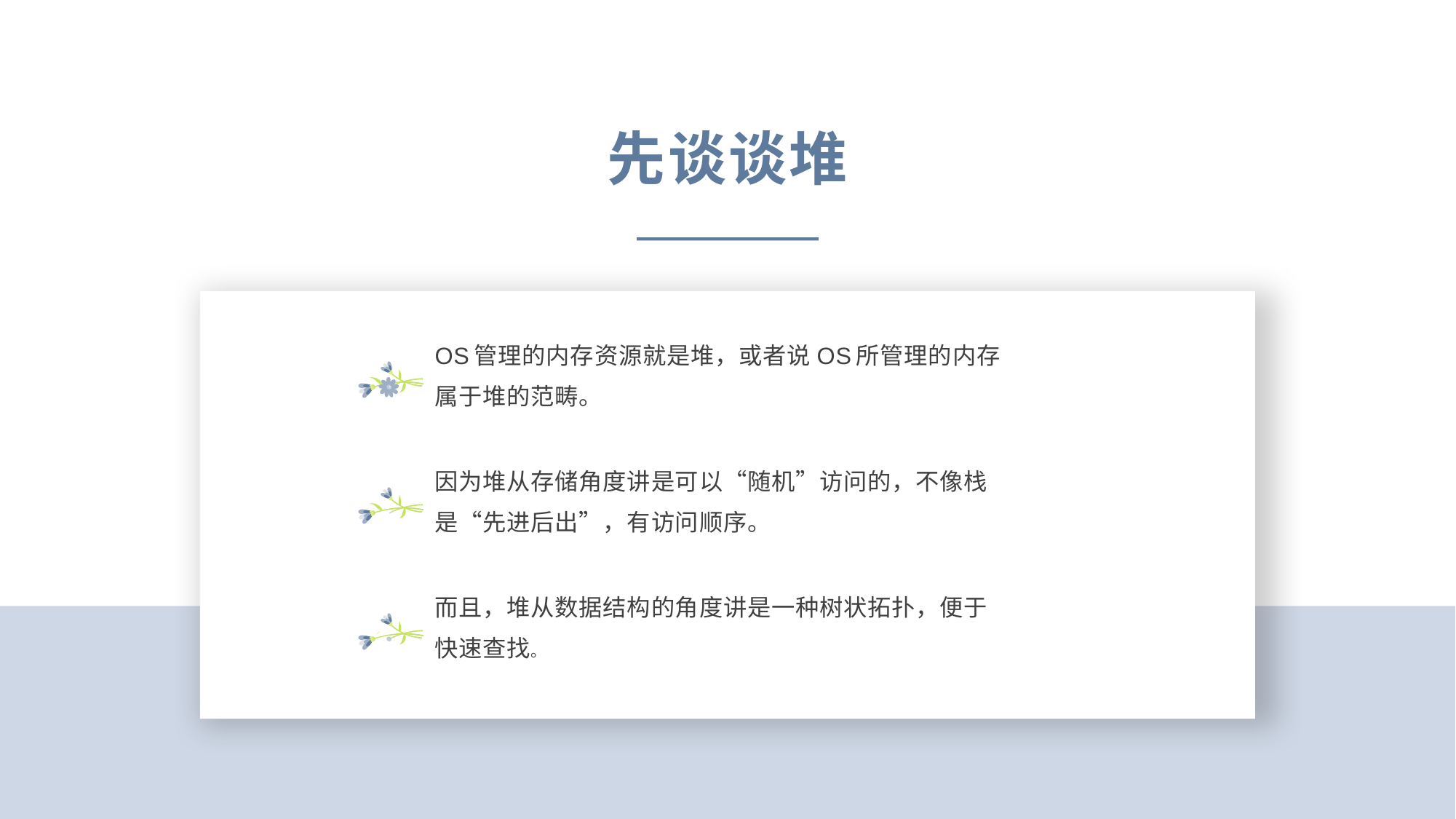

先谈谈堆

OS管理的内存资源就是堆，或者说OS所管理的内存属于堆的范畴。

因为堆从存储角度讲是可以“随机”访问的，不像栈是“先进后出”，有访问顺序。

而且，堆从数据结构的角度讲是一种树状拓扑，便于快速查找。